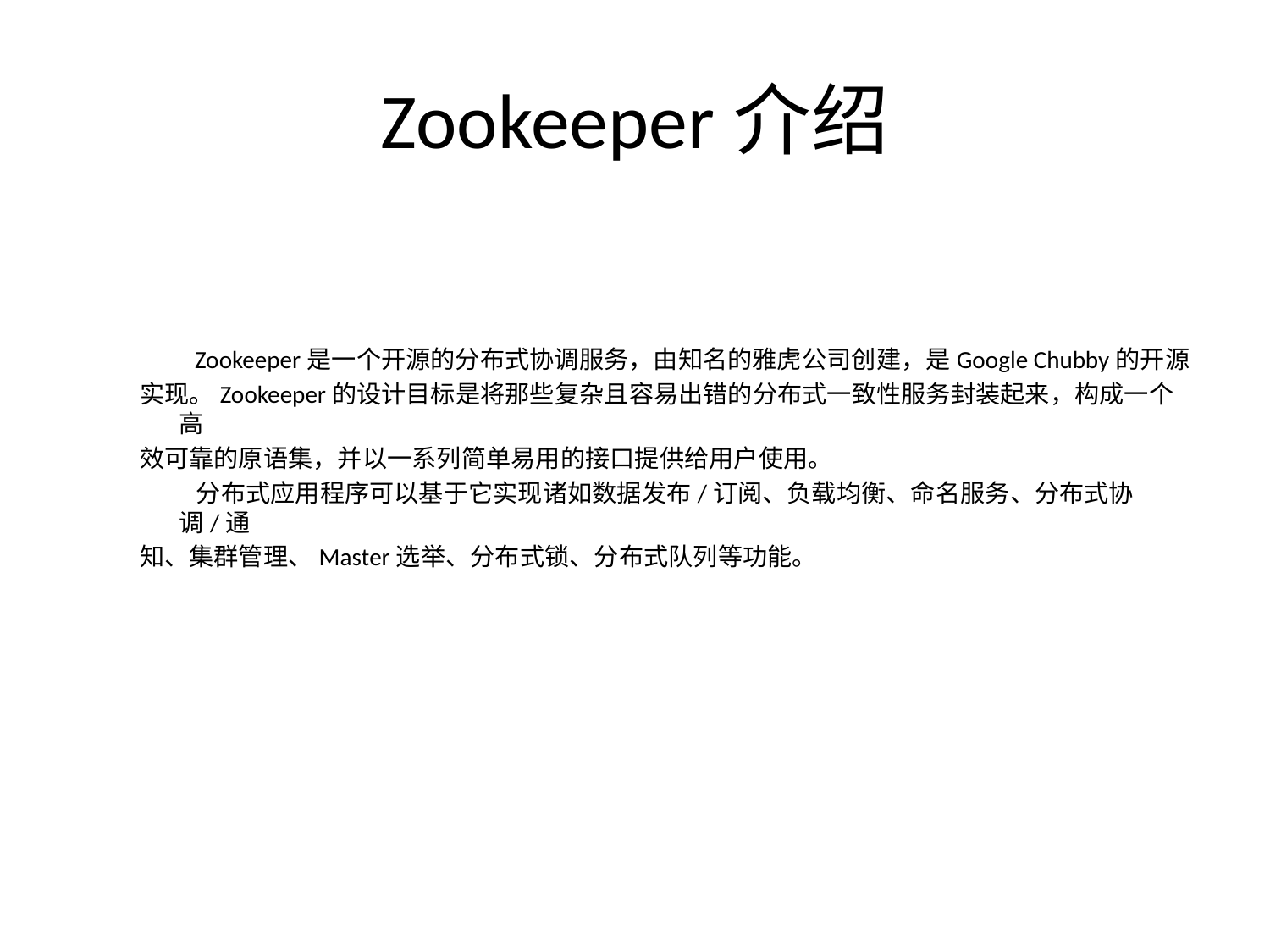

# Zookeeper介绍
          Zookeeper是一个开源的分布式协调服务，由知名的雅虎公司创建，是Google Chubby的开源
实现。Zookeeper的设计目标是将那些复杂且容易出错的分布式一致性服务封装起来，构成一个高
效可靠的原语集，并以一系列简单易用的接口提供给用户使用。
	  分布式应用程序可以基于它实现诸如数据发布/订阅、负载均衡、命名服务、分布式协调/通
知、集群管理、Master选举、分布式锁、分布式队列等功能。